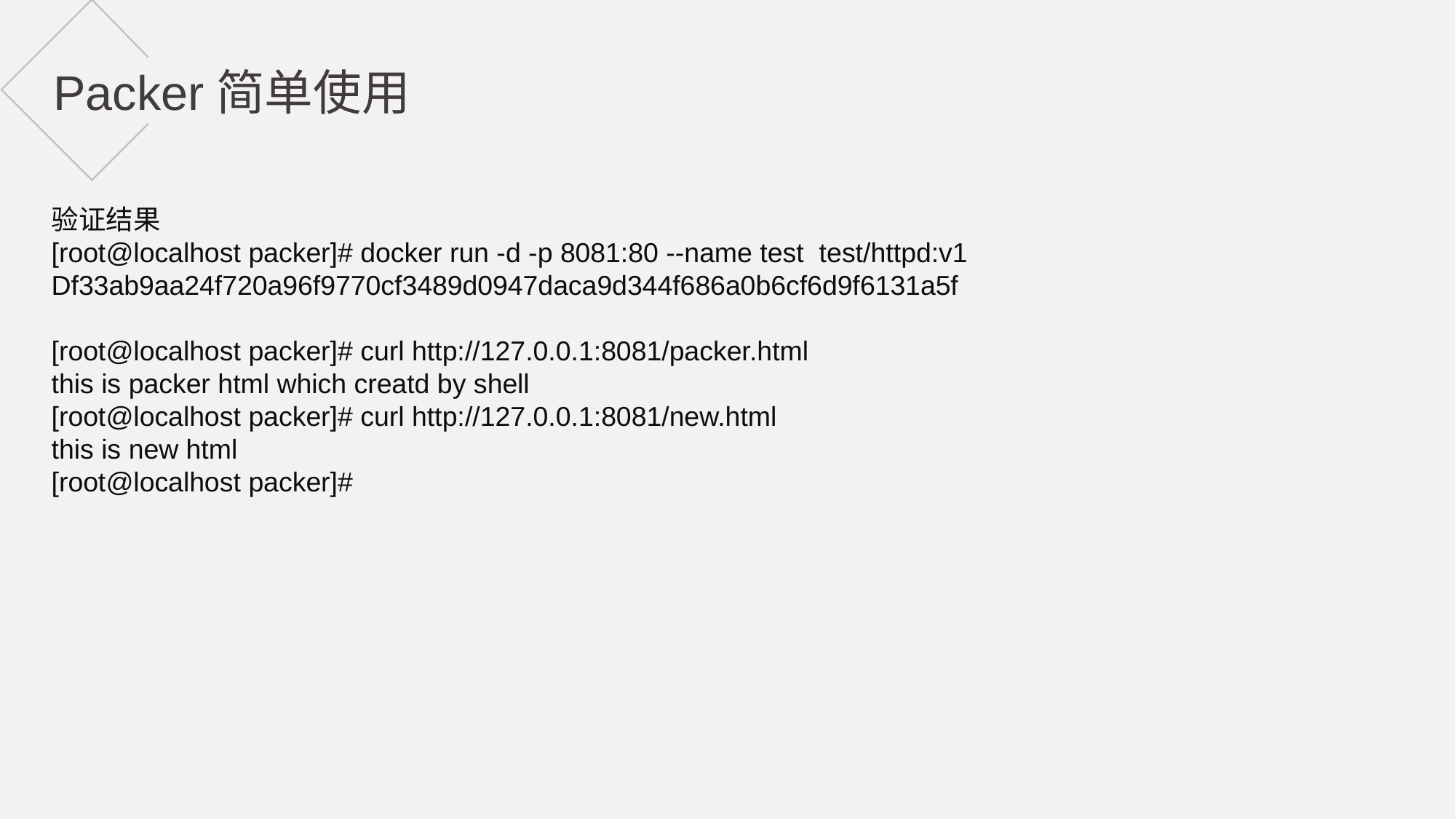

Packer简单使用
验证结果
[root@localhost packer]# docker run -d -p 8081:80 --name test  test/httpd:v1
Df33ab9aa24f720a96f9770cf3489d0947daca9d344f686a0b6cf6d9f6131a5f
[root@localhost packer]# curl http://127.0.0.1:8081/packer.html
this is packer html which creatd by shell
[root@localhost packer]# curl http://127.0.0.1:8081/new.html
this is new html
[root@localhost packer]#